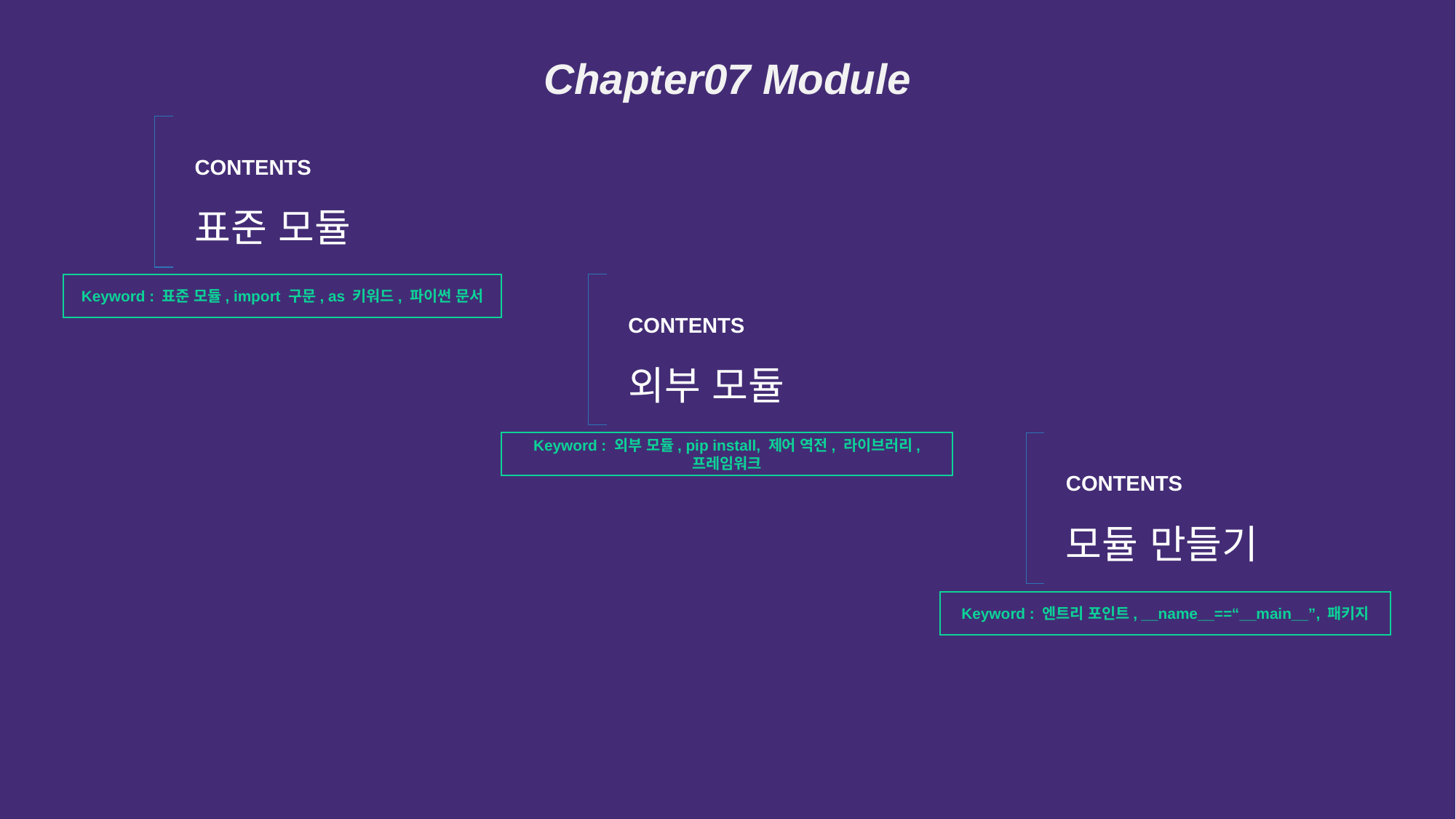

Chapter07 Module

CONTENTS
표준 모듈
Keyword : 표준 모듈, import 구문, as 키워드, 파이썬 문서

CONTENTS
외부 모듈
Keyword : 외부 모듈, pip install, 제어 역전, 라이브러리, 프레임워크

CONTENTS
모듈 만들기
Keyword : 엔트리 포인트, __name__==“__main__”, 패키지